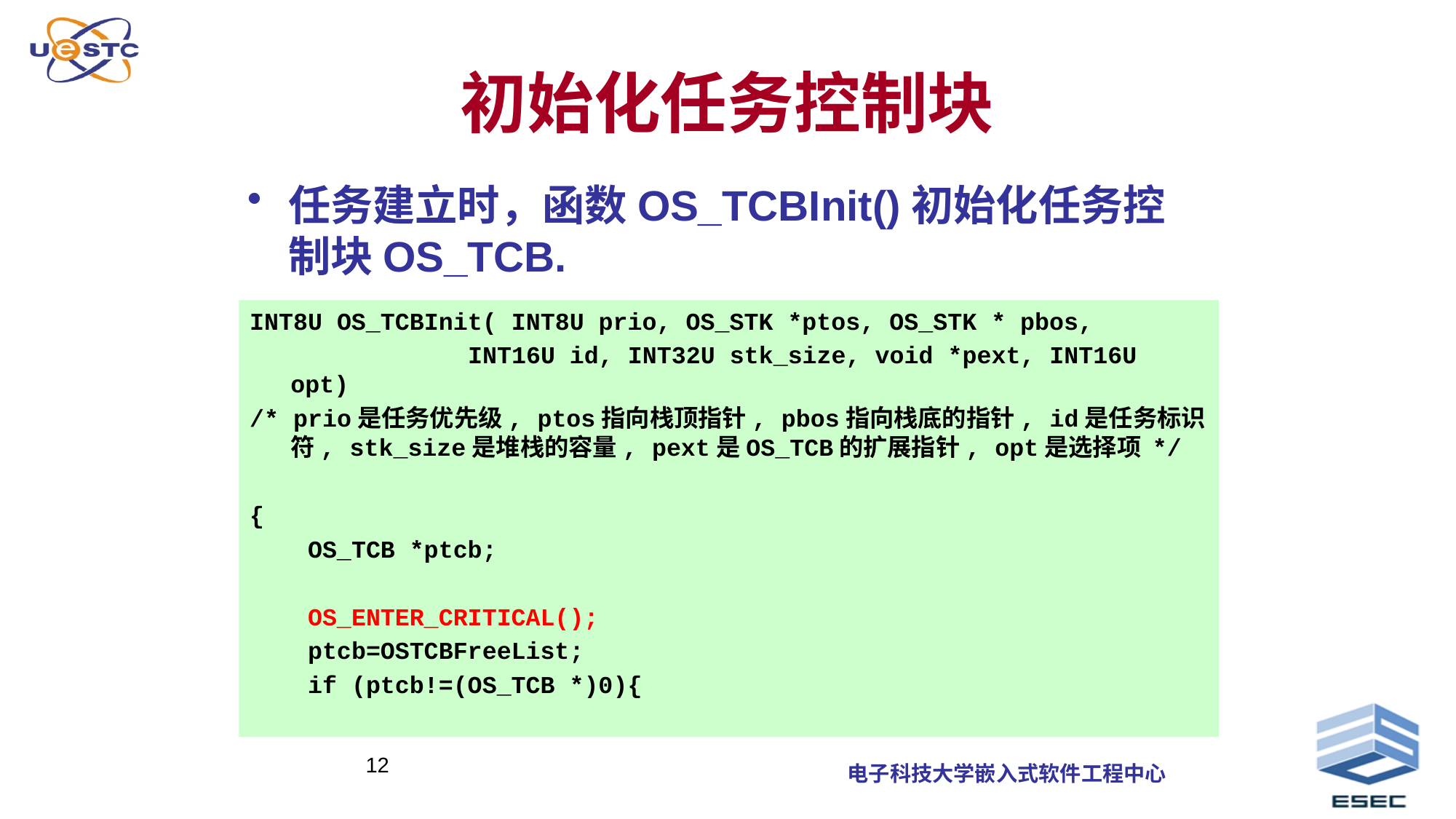

# 初始化任务控制块
任务建立时，函数OS_TCBInit()初始化任务控制块OS_TCB.
INT8U OS_TCBInit( INT8U prio, OS_STK *ptos, OS_STK * pbos,
               INT16U id, INT32U stk_size, void *pext, INT16U opt)
/* prio是任务优先级, ptos指向栈顶指针, pbos指向栈底的指针, id是任务标识符, stk_size是堆栈的容量, pext是OS_TCB的扩展指针, opt是选择项 */

{
    OS_TCB *ptcb;

    OS_ENTER_CRITICAL();
    ptcb=OSTCBFreeList;
    if (ptcb!=(OS_TCB *)0){
12